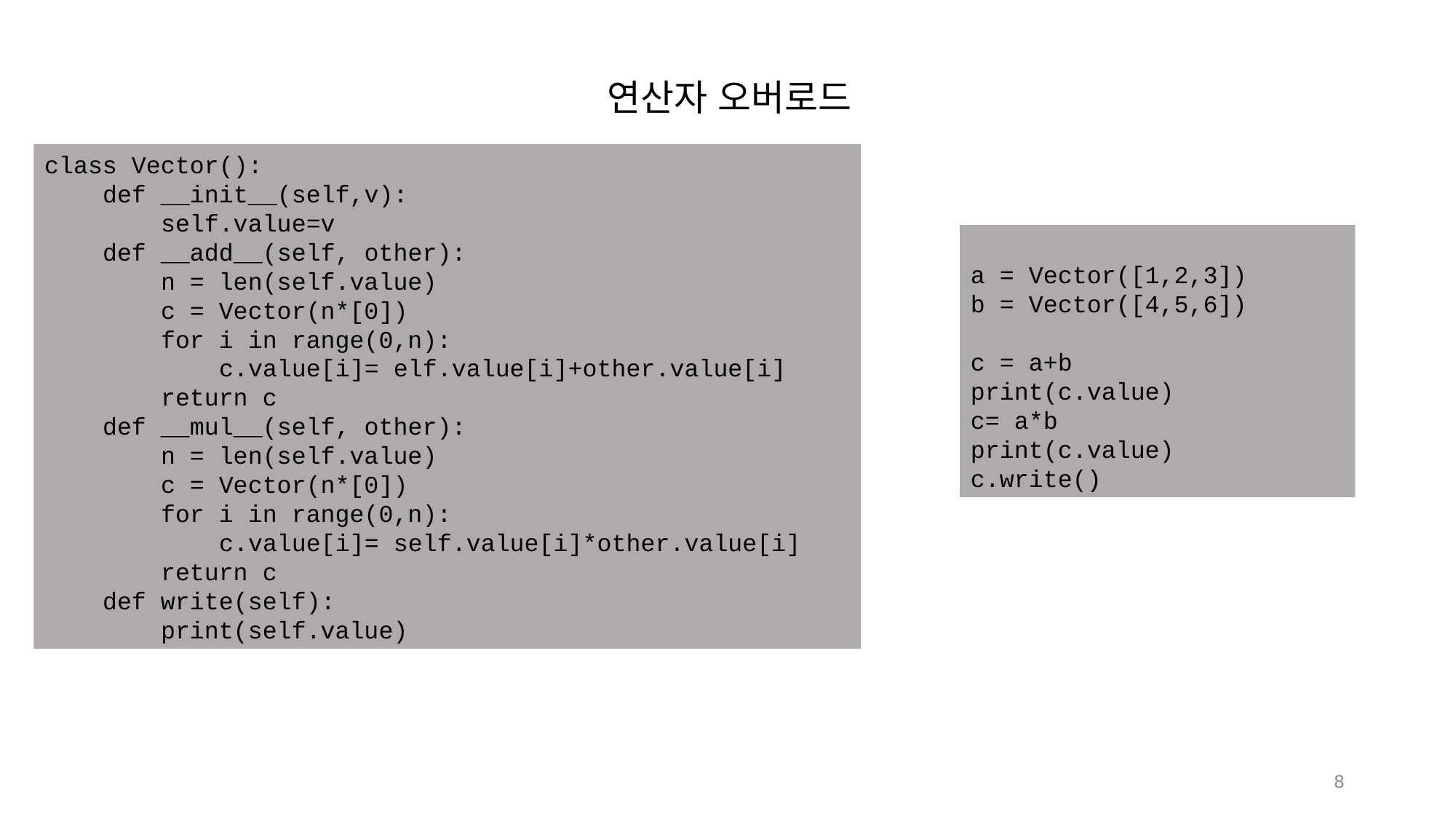

연산자 오버로드
class Vector():
    def __init__(self,v):
        self.value=v
    def __add__(self, other):
        n = len(self.value)
        c = Vector(n*[0])
        for i in range(0,n):
            c.value[i]= elf.value[i]+other.value[i]
        return c
    def __mul__(self, other):
        n = len(self.value)
        c = Vector(n*[0])
        for i in range(0,n):
            c.value[i]= self.value[i]*other.value[i]
        return c
    def write(self):
        print(self.value)

a = Vector([1,2,3])
b = Vector([4,5,6])

c = a+b
print(c.value)
c= a*b
print(c.value)
c.write()
8